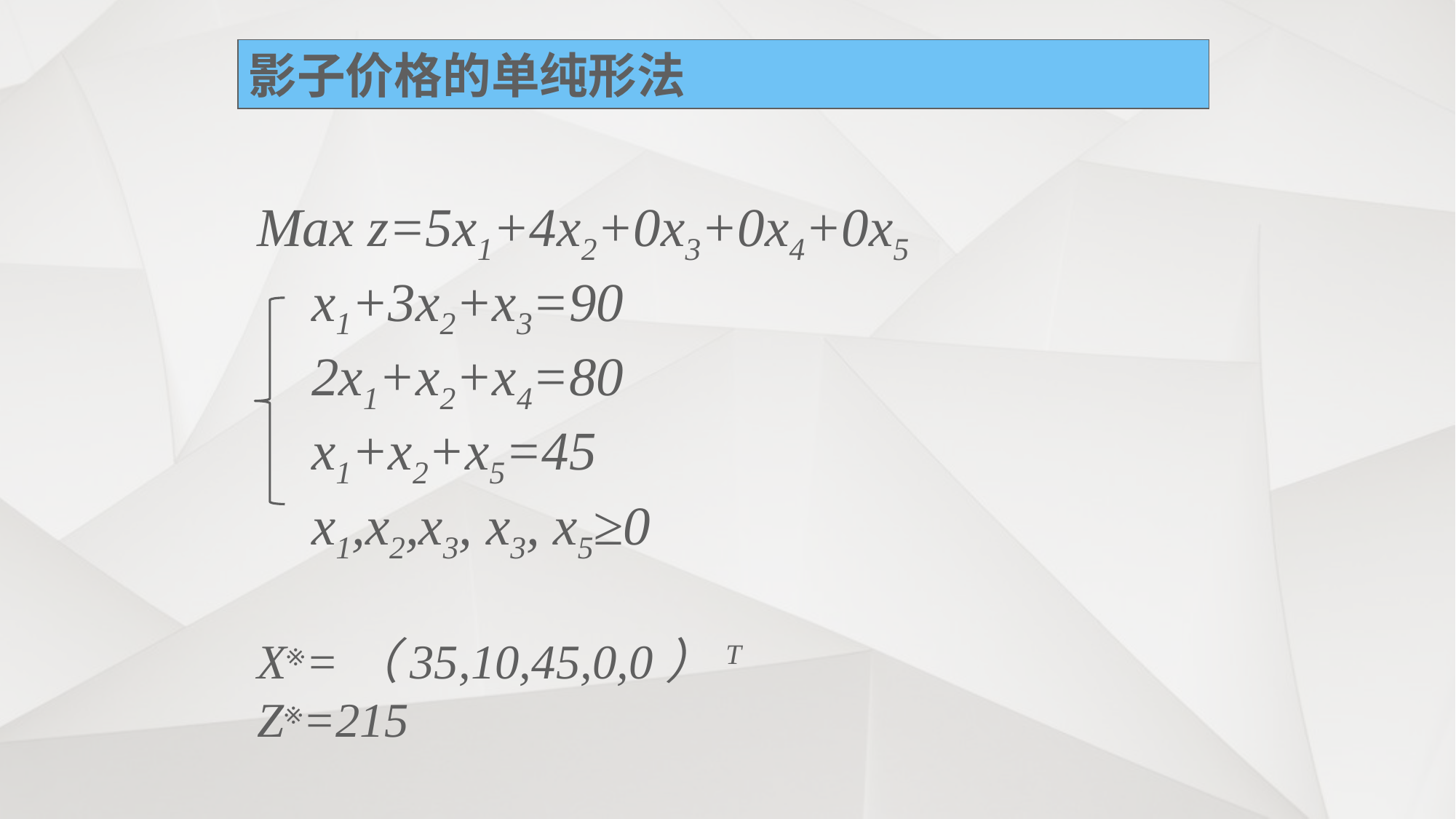

影子价格的单纯形法

Max z=5x1+4x2+0x3+0x4+0x5
    x1+3x2+x3=90
    2x1+x2+x4=80
    x1+x2+x5=45
    x1,x2,x3, x3, x5≥0

X※=（35,10,45,0,0）T
Z※=215